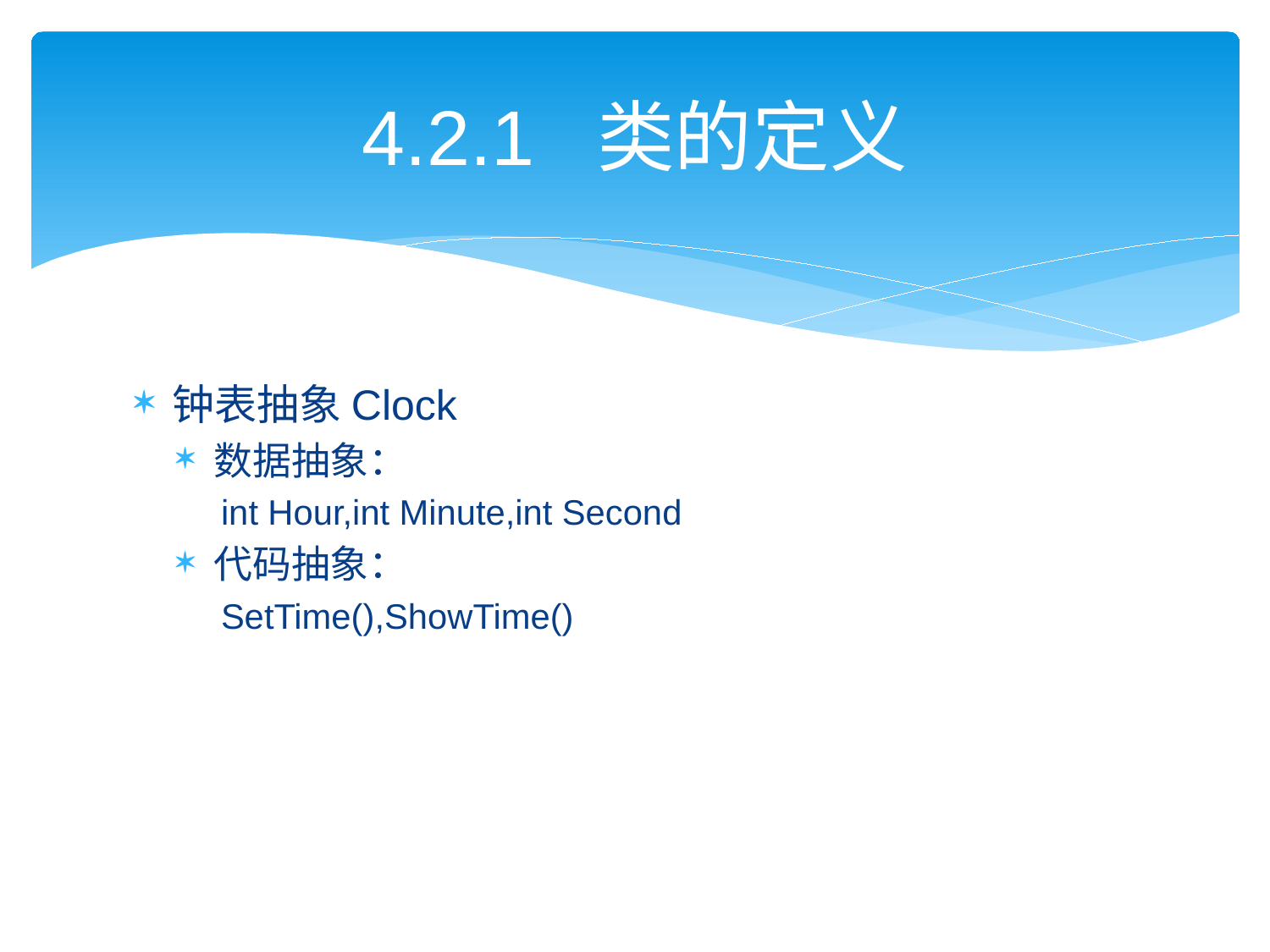

# 4.2.1  类的定义
钟表抽象Clock
数据抽象：
int Hour,int Minute,int Second
代码抽象：
SetTime(),ShowTime()